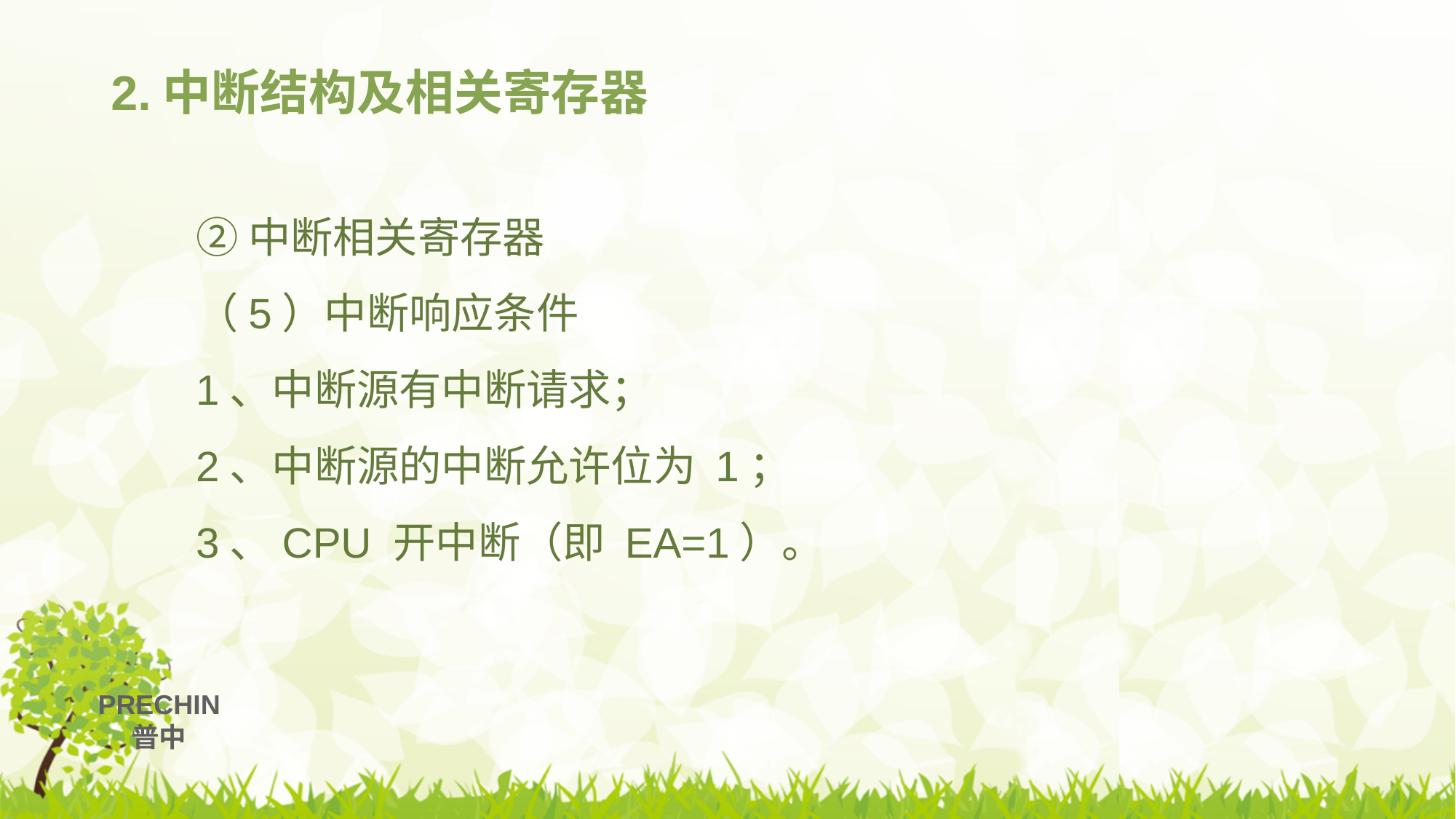

# 2.中断结构及相关寄存器
②中断相关寄存器
（5）中断响应条件
1、中断源有中断请求；
2、中断源的中断允许位为 1；
3、CPU 开中断（即 EA=1）。